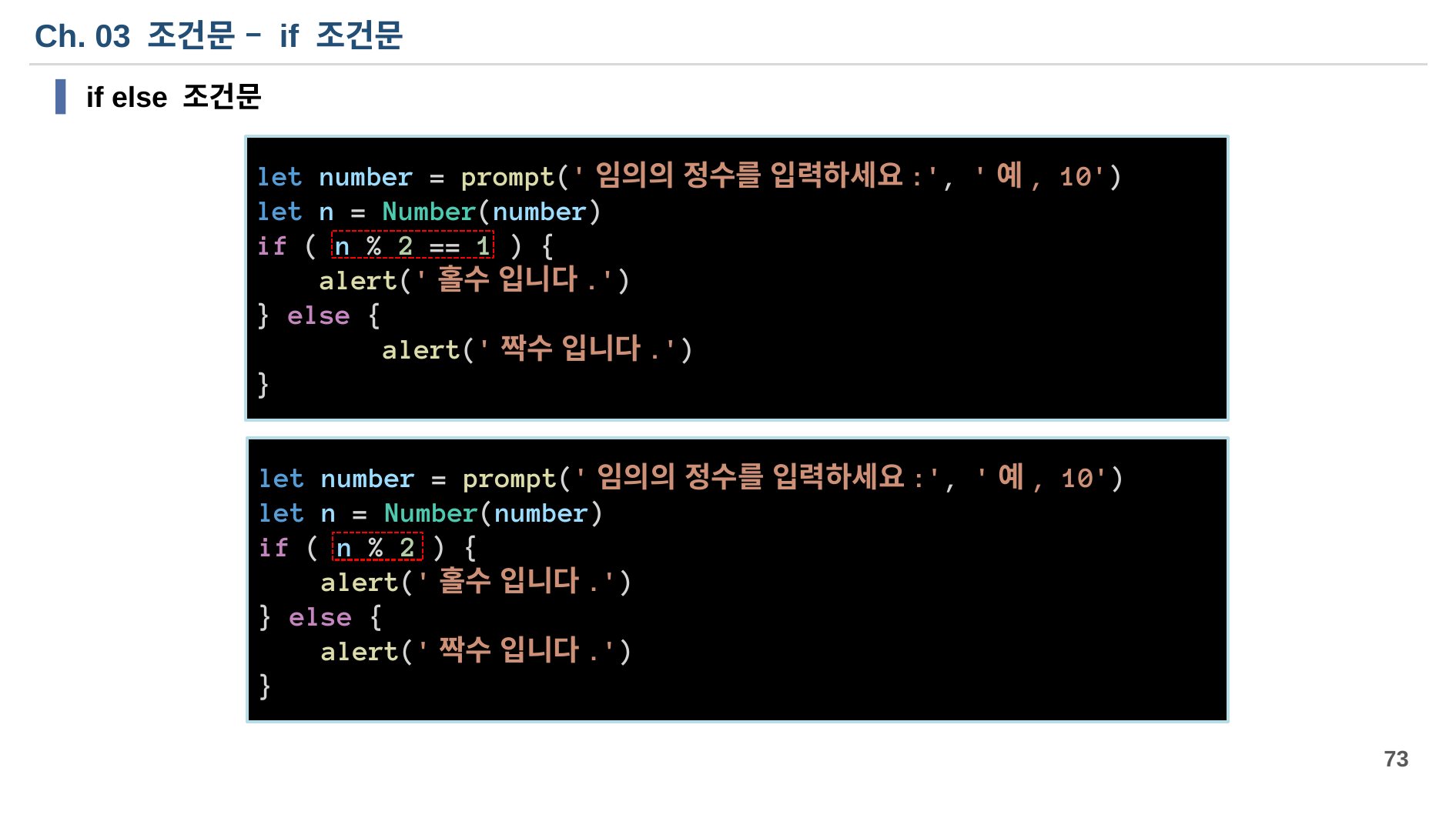

# Ch. 03 조건문 – if 조건문
if else 조건문

let number = prompt('임의의 정수를 입력하세요:', '예, 10')
let n = Number(number)
if ( n % 2 == 1 ) {
    alert('홀수 입니다.')
} else {
        alert('짝수 입니다.')
}

let number = prompt('임의의 정수를 입력하세요:', '예, 10')
let n = Number(number)
if ( n % 2 ) {
    alert('홀수 입니다.')
} else {
    alert('짝수 입니다.')
}

73